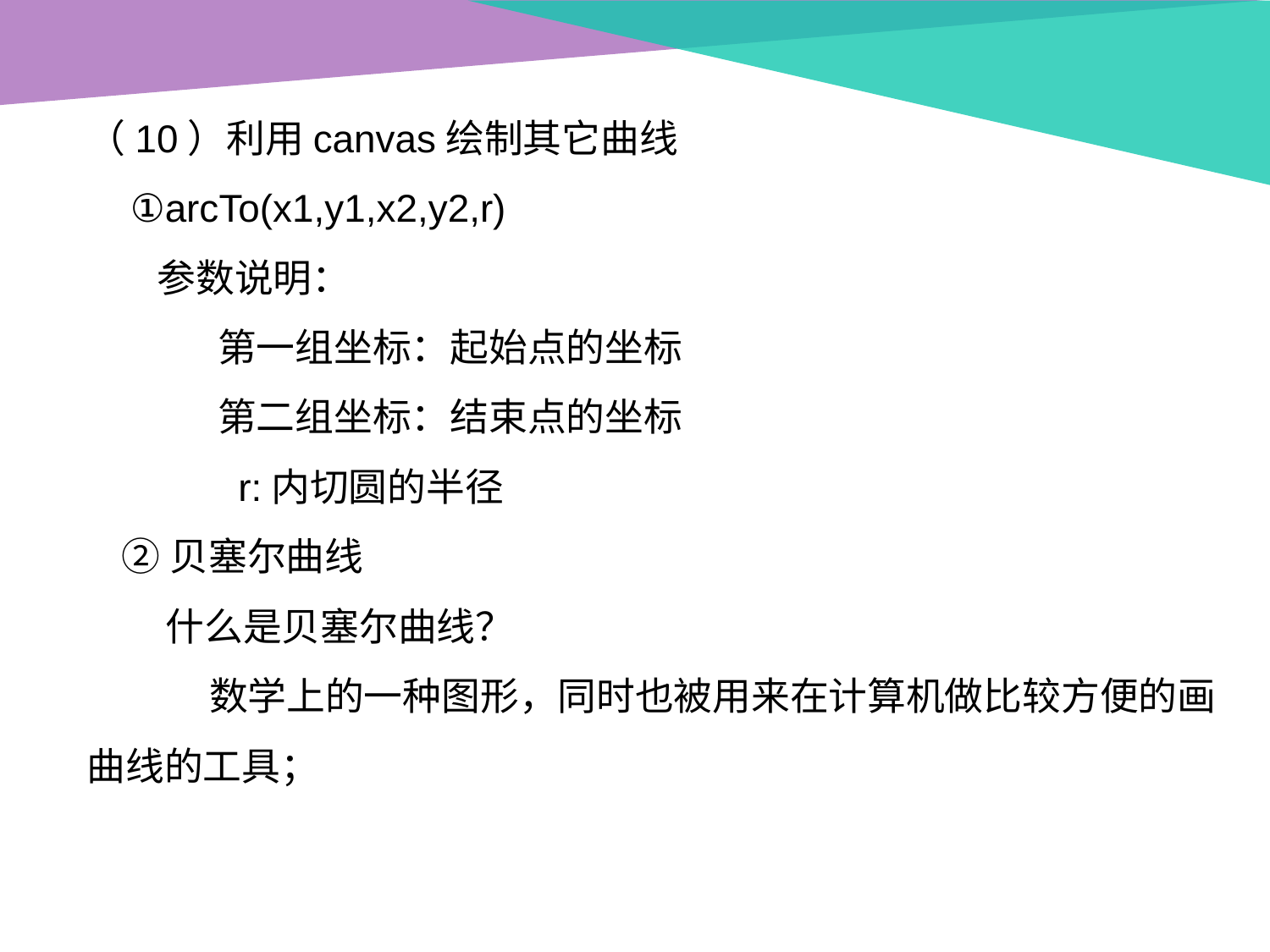

（10）利用canvas绘制其它曲线
    ①arcTo(x1,y1,x2,y2,r)
       参数说明：
              第一组坐标：起始点的坐标
              第二组坐标：结束点的坐标
              r:内切圆的半径
    ②贝塞尔曲线
        什么是贝塞尔曲线？
             数学上的一种图形，同时也被用来在计算机做比较方便的画曲线的工具；